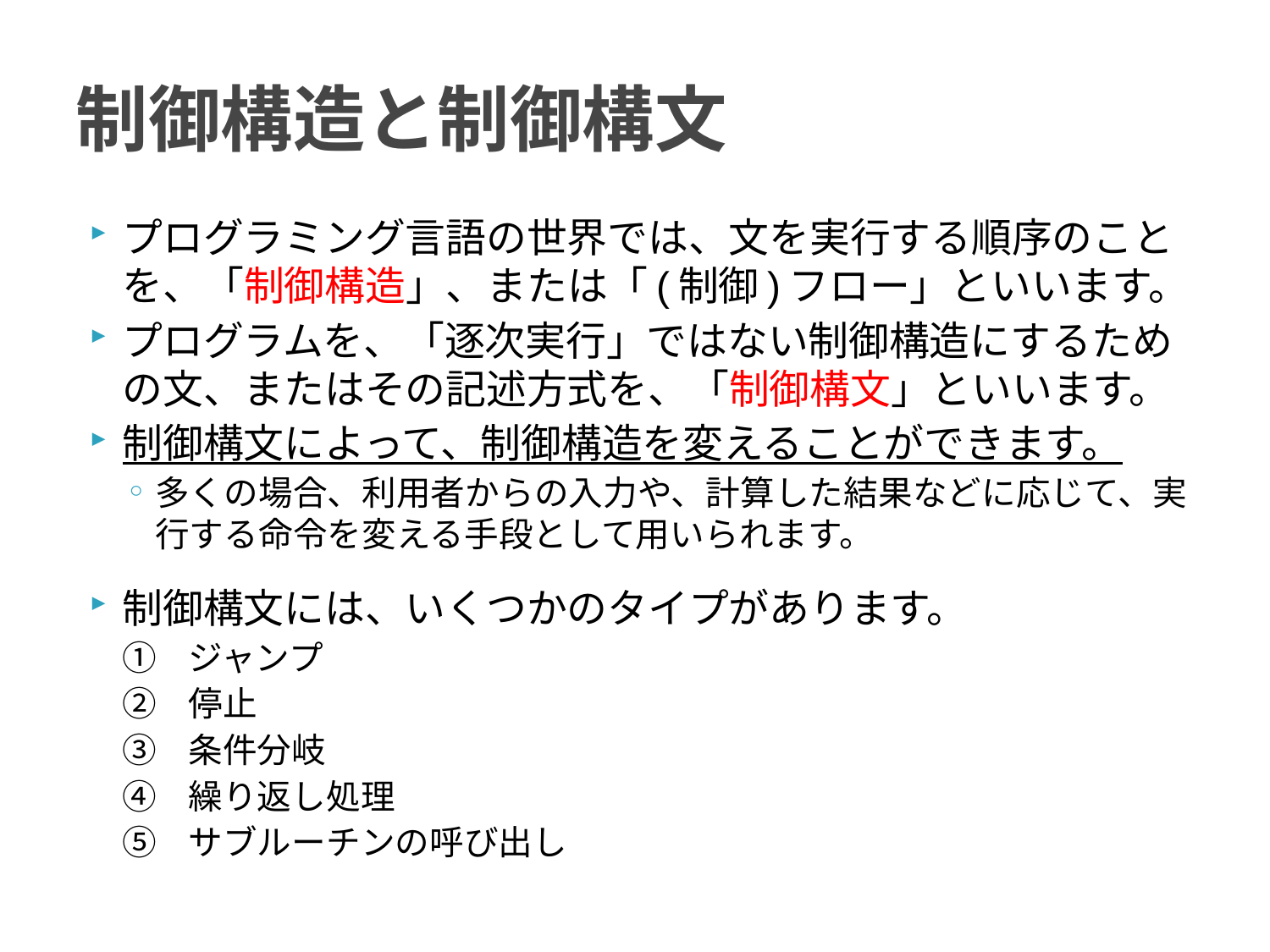

# 制御構造と制御構文
プログラミング言語の世界では、文を実行する順序のことを、「制御構造」、または「(制御)フロー」といいます。
プログラムを、「逐次実行」ではない制御構造にするための文、またはその記述方式を、「制御構文」といいます。
制御構文によって、制御構造を変えることができます。
多くの場合、利用者からの入力や、計算した結果などに応じて、実行する命令を変える手段として用いられます。

制御構文には、いくつかのタイプがあります。
ジャンプ
停止
条件分岐
繰り返し処理
サブルーチンの呼び出し